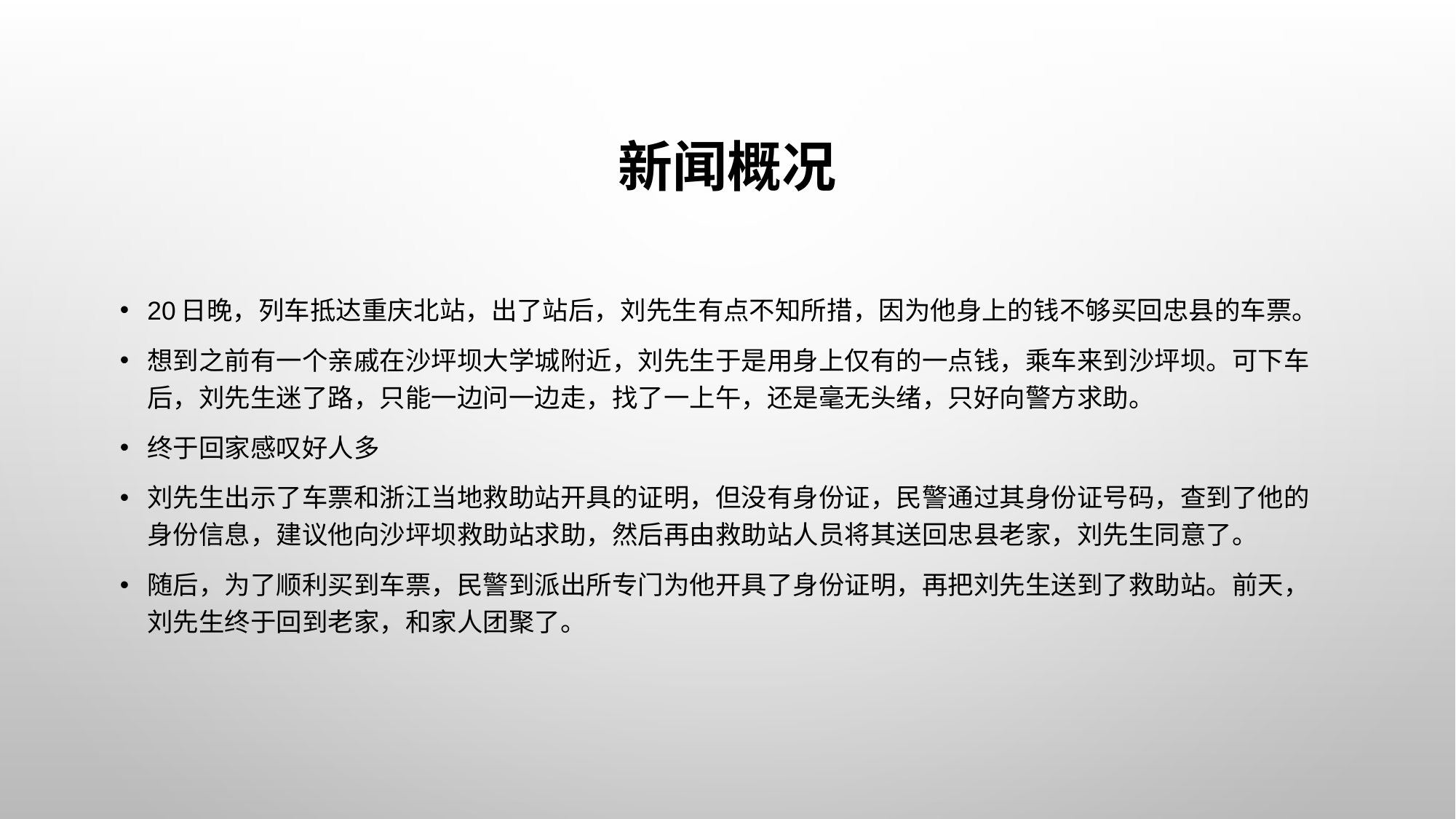

# 新闻概况
20日晚，列车抵达重庆北站，出了站后，刘先生有点不知所措，因为他身上的钱不够买回忠县的车票。
想到之前有一个亲戚在沙坪坝大学城附近，刘先生于是用身上仅有的一点钱，乘车来到沙坪坝。可下车后，刘先生迷了路，只能一边问一边走，找了一上午，还是毫无头绪，只好向警方求助。
终于回家感叹好人多
刘先生出示了车票和浙江当地救助站开具的证明，但没有身份证，民警通过其身份证号码，查到了他的身份信息，建议他向沙坪坝救助站求助，然后再由救助站人员将其送回忠县老家，刘先生同意了。
随后，为了顺利买到车票，民警到派出所专门为他开具了身份证明，再把刘先生送到了救助站。前天，刘先生终于回到老家，和家人团聚了。